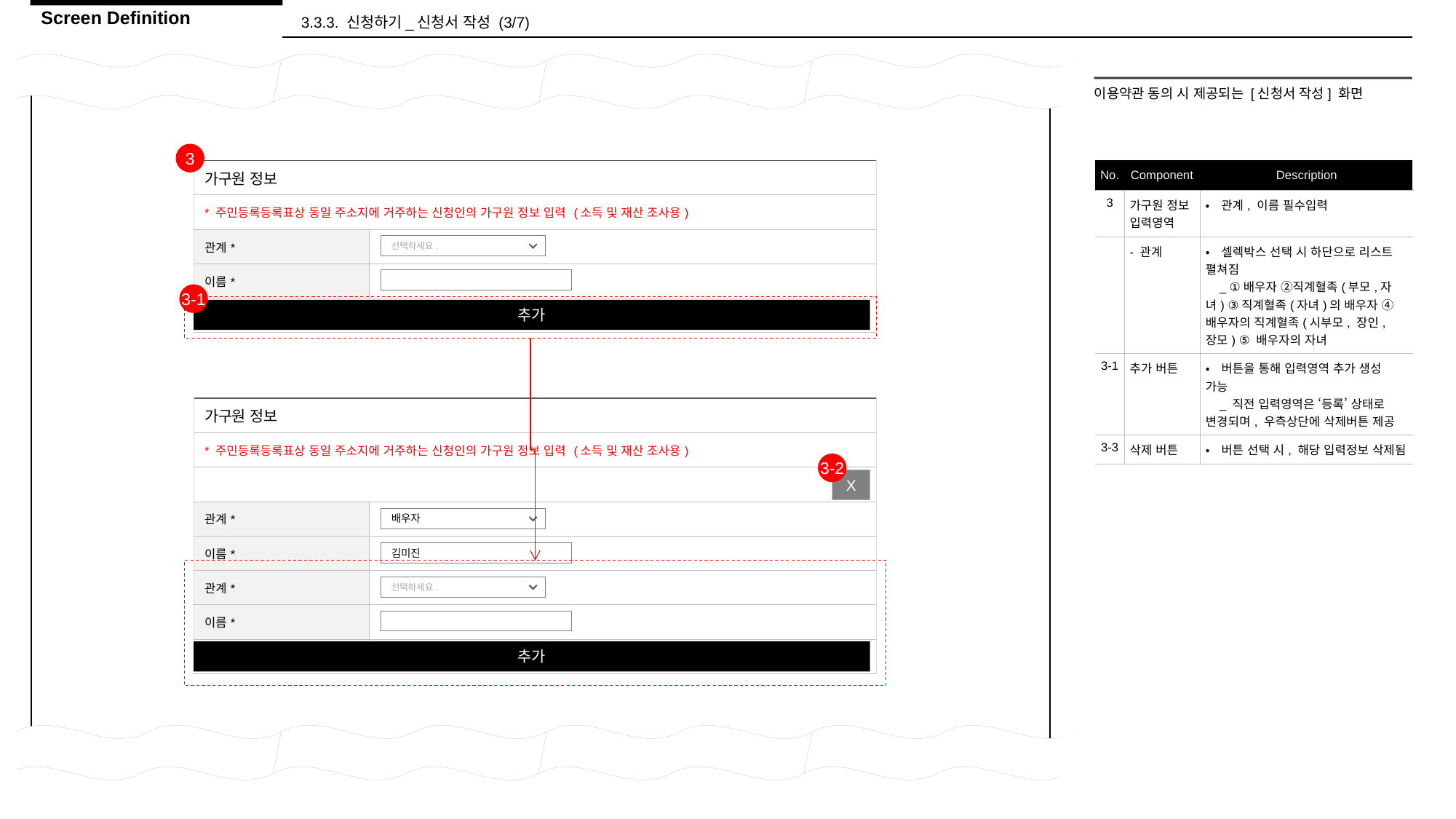

Screen Definition
3.3.3. 신청하기_신청서 작성 (3/7)

이용약관 동의 시 제공되는 [신청서 작성] 화면
3
| 가구원 정보 |  |
| --- | --- |
| \* 주민등록등록표상 동일 주소지에 거주하는 신청인의 가구원 정보 입력 (소득 및 재산 조사용) |  |
| 관계\* |  |
| 이름\* |  |
|  |  |
| No. | Component | Description |
| --- | --- | --- |
| 3 | 가구원 정보 입력영역 | •관계, 이름 필수입력 |
|  | - 관계 | •셀렉박스 선택 시 하단으로 리스트 펼쳐짐 \_ ①배우자 ②직계혈족(부모,자녀) ③직계혈족(자녀)의 배우자 ④배우자의 직계혈족(시부모, 장인, 장모) ⑤ 배우자의 자녀 |
| 3-1 | 추가 버튼 | •버튼을 통해 입력영역 추가 생성 가능 \_ 직전 입력영역은 ‘등록’ 상태로 변경되며, 우측상단에 삭제버튼 제공 |
| 3-3 | 삭제 버튼 | •버튼 선택 시, 해당 입력정보 삭제됨 |
선택하세요.

3-1

추가
| 가구원 정보 |  |
| --- | --- |
| \* 주민등록등록표상 동일 주소지에 거주하는 신청인의 가구원 정보 입력 (소득 및 재산 조사용) |  |
|  |  |
| 관계\* |  |
| 이름\* |  |
| 관계\* |  |
| 이름\* |  |
|  |  |
3-2
X
배우자

김미진

선택하세요.

추가